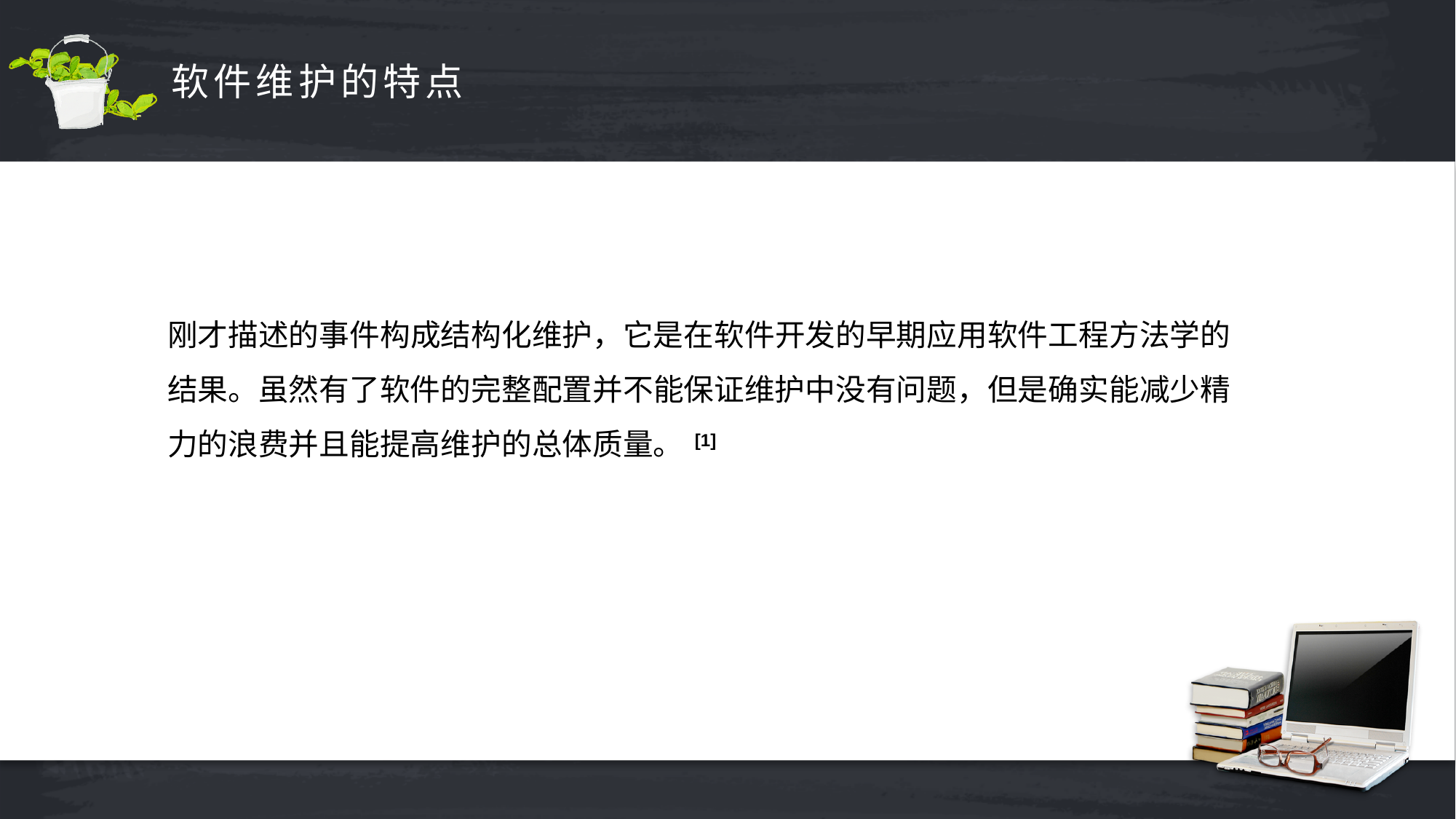

软件维护的特点
刚才描述的事件构成结构化维护，它是在软件开发的早期应用软件工程方法学的结果。虽然有了软件的完整配置并不能保证维护中没有问题，但是确实能减少精力的浪费并且能提高维护的总体质量。 [1]